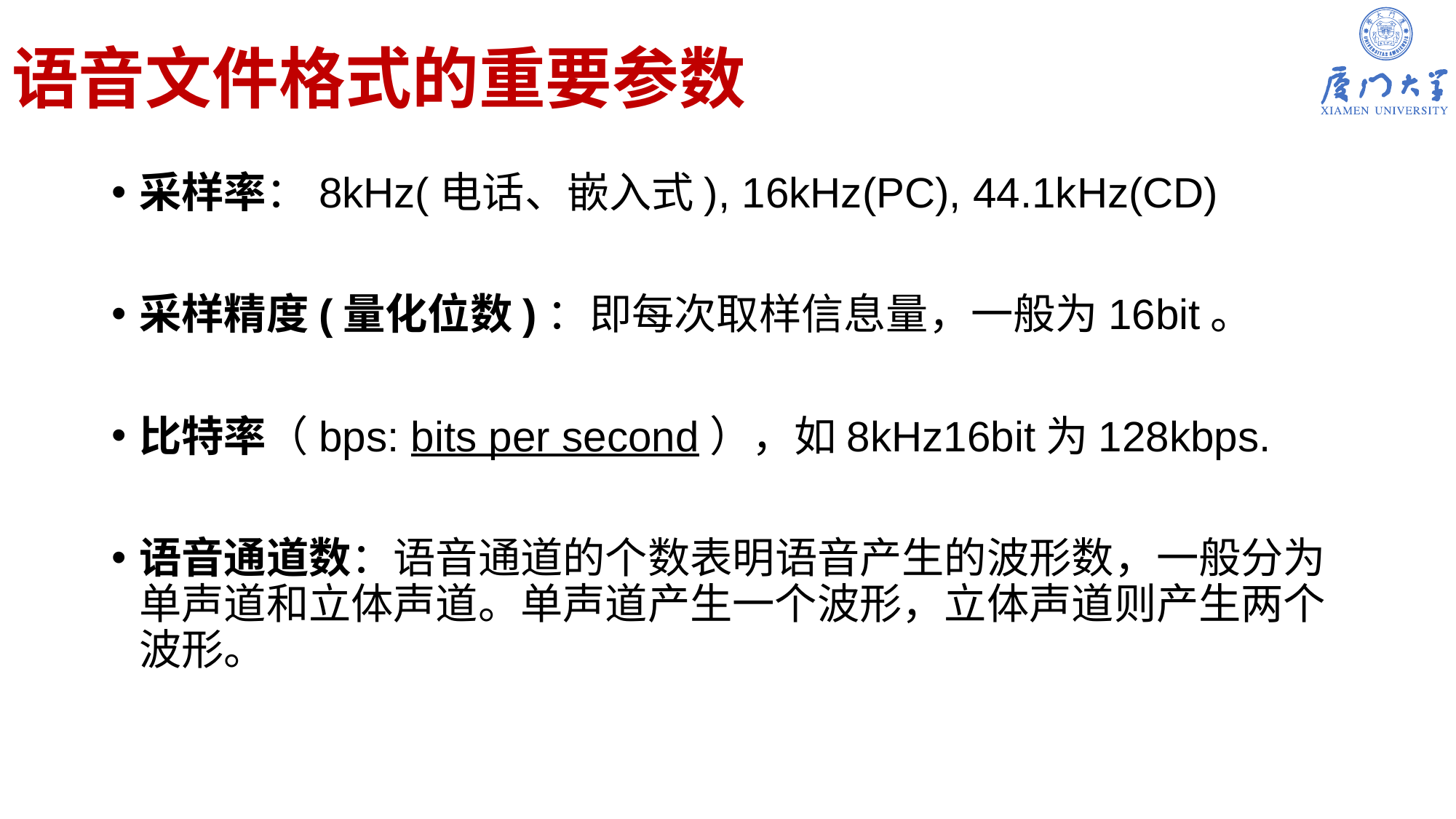

# 语音文件格式的重要参数
采样率：8kHz(电话、嵌入式), 16kHz(PC), 44.1kHz(CD)

采样精度(量化位数)：即每次取样信息量，一般为16bit。

比特率（bps: bits per second），如8kHz16bit为128kbps.

语音通道数：语音通道的个数表明语音产生的波形数，一般分为单声道和立体声道。单声道产生一个波形，立体声道则产生两个波形。